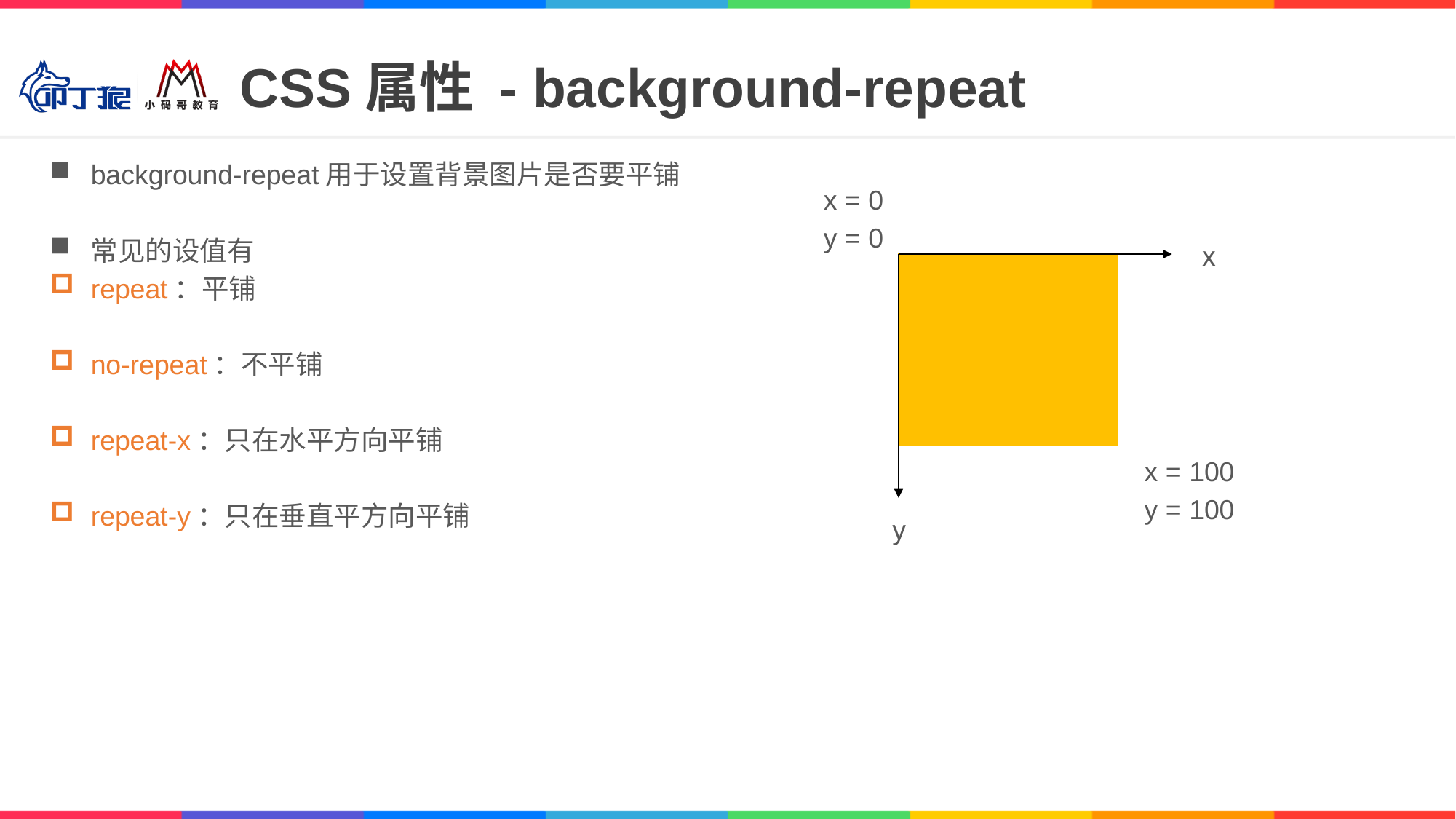

# CSS属性 - background-repeat
background-repeat用于设置背景图片是否要平铺

常见的设值有
repeat：平铺

no-repeat：不平铺

repeat-x：只在水平方向平铺

repeat-y：只在垂直平方向平铺
x = 0
y = 0
x

y
x = 100
y = 100